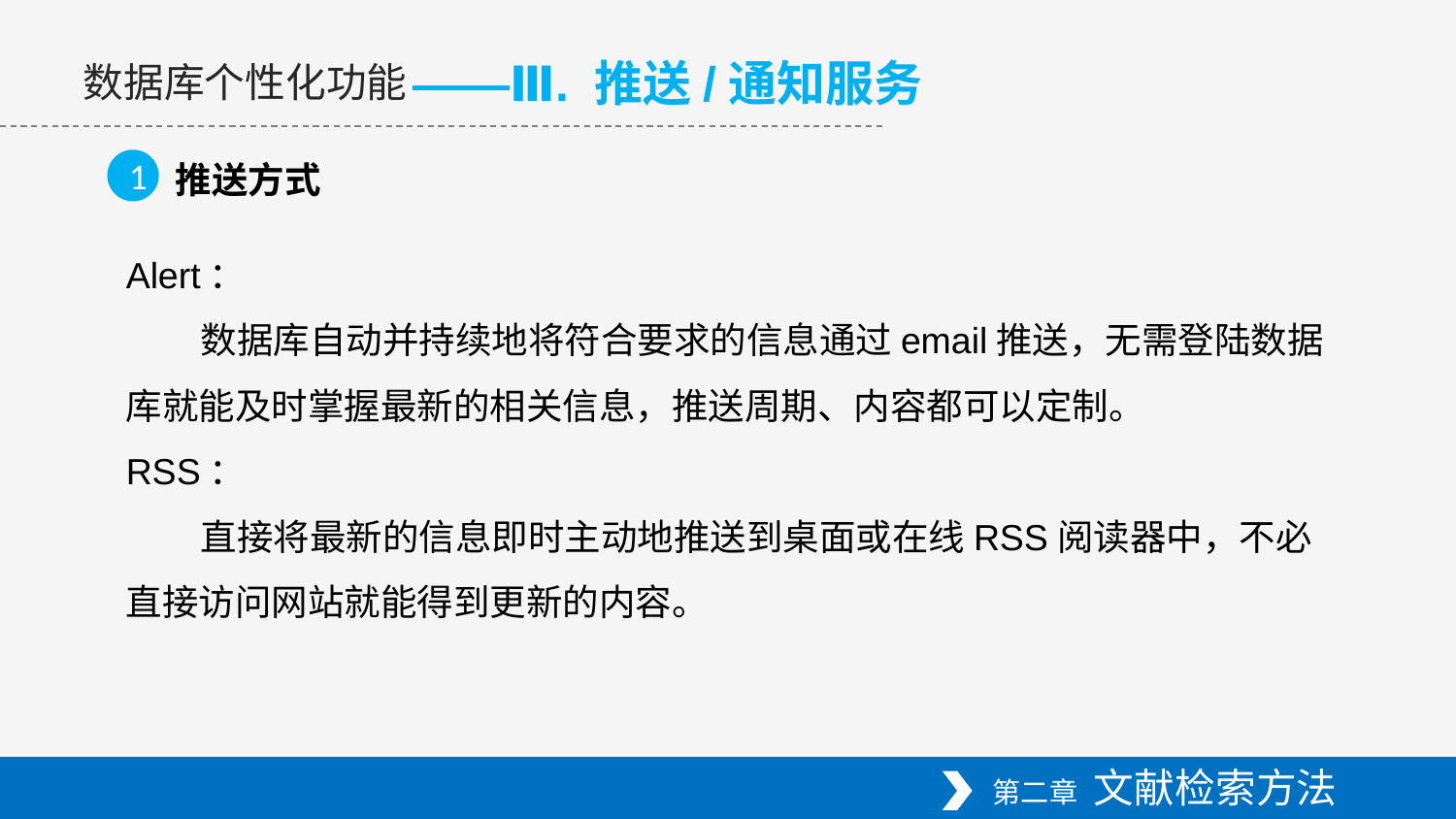

——Ⅲ. 推送/通知服务
数据库个性化功能
1
推送方式
Alert：
        数据库自动并持续地将符合要求的信息通过email推送，无需登陆数据库就能及时掌握最新的相关信息，推送周期、内容都可以定制。
RSS：
        直接将最新的信息即时主动地推送到桌面或在线RSS阅读器中，不必直接访问网站就能得到更新的内容。